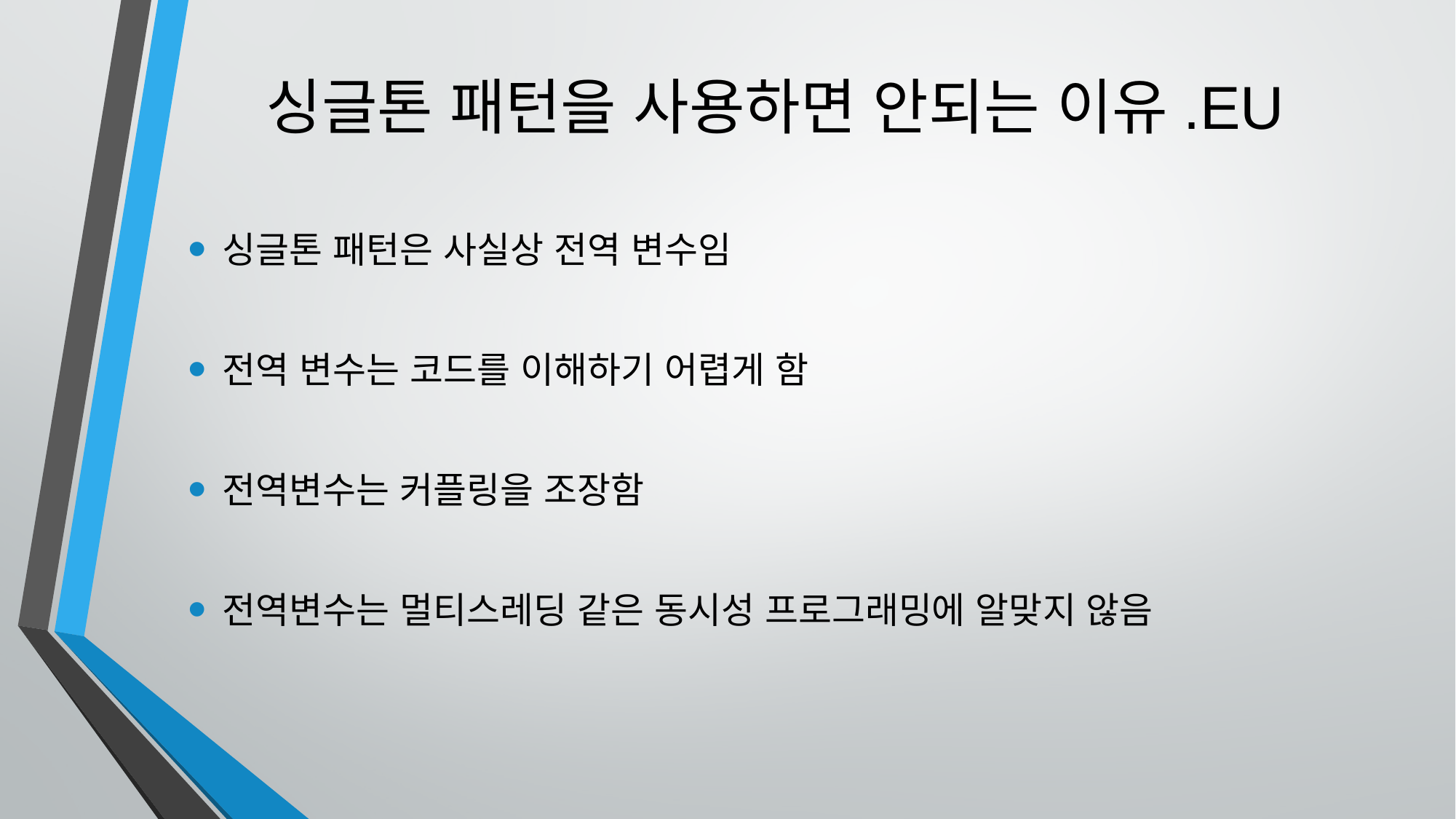

# 싱글톤 패턴을 사용하면 안되는 이유.EU
싱글톤 패턴은 사실상 전역 변수임

전역 변수는 코드를 이해하기 어렵게 함

전역변수는 커플링을 조장함

전역변수는 멀티스레딩 같은 동시성 프로그래밍에 알맞지 않음